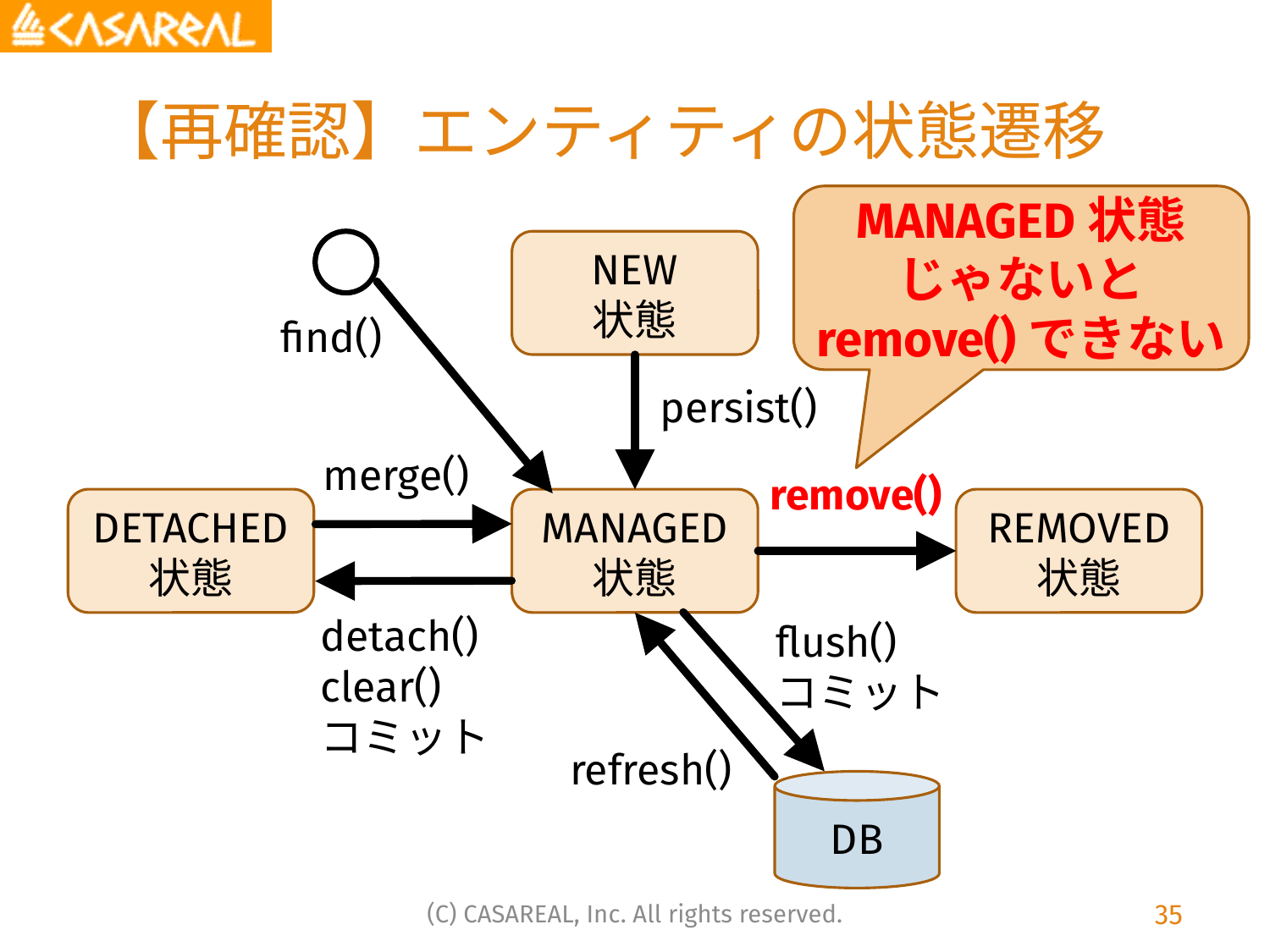

# 【再確認】エンティティの状態遷移
MANAGED状態
じゃないと
remove()できない

NEW
状態
find()
persist()
merge()
remove()
DETACHED
状態
MANAGED
状態
REMOVED
状態
detach()
clear()
コミット
flush()
コミット
refresh()
DB
(C) CASAREAL, Inc. All rights reserved.
35